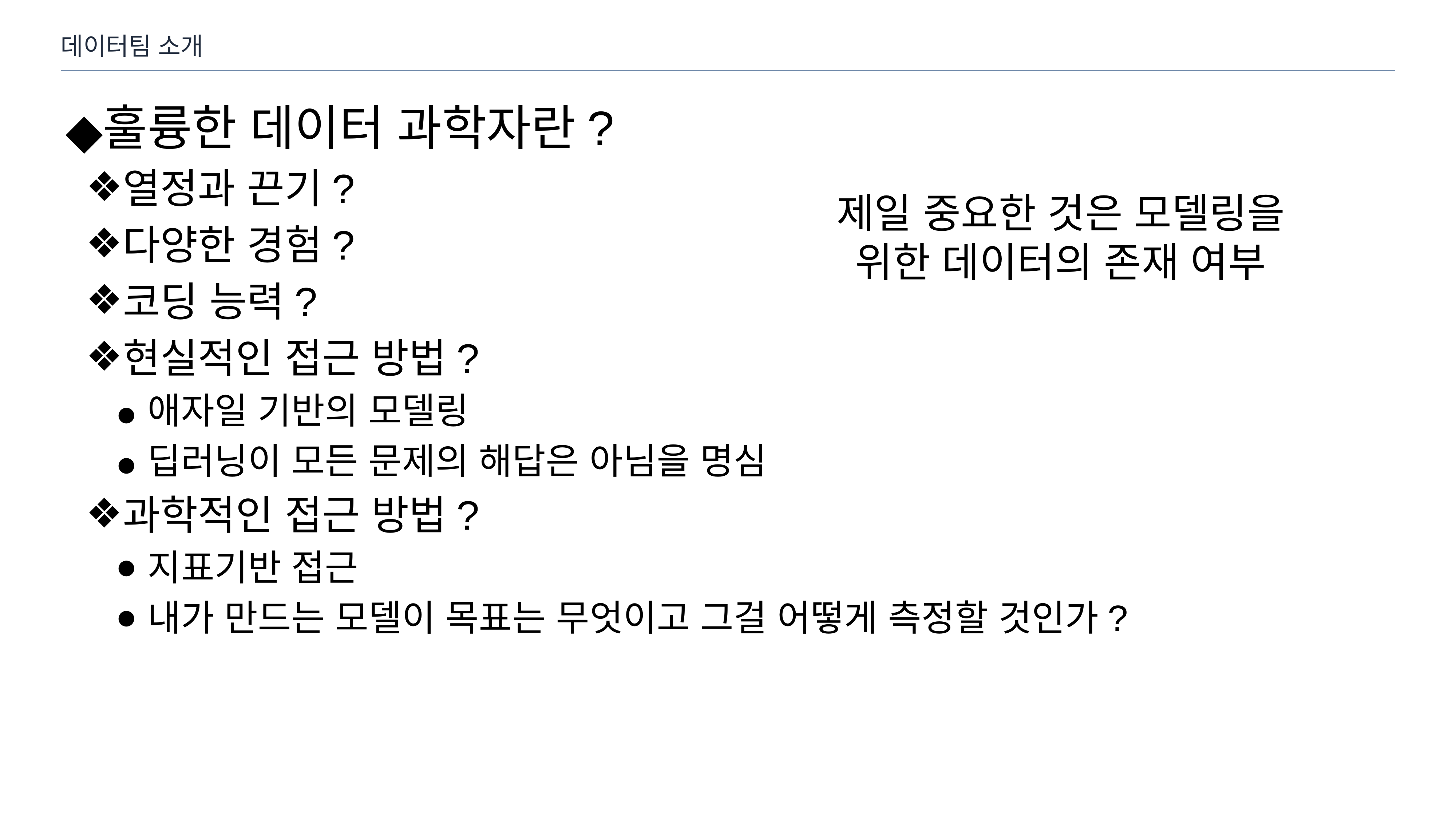

데이터팀 소개
훌륭한 데이터 과학자란?
열정과 끈기?
다양한 경험?
코딩 능력?
현실적인 접근 방법?
애자일 기반의 모델링
딥러닝이 모든 문제의 해답은 아님을 명심
과학적인 접근 방법?
지표기반 접근
내가 만드는 모델이 목표는 무엇이고 그걸 어떻게 측정할 것인가?

제일 중요한 것은 모델링을 위한 데이터의 존재 여부